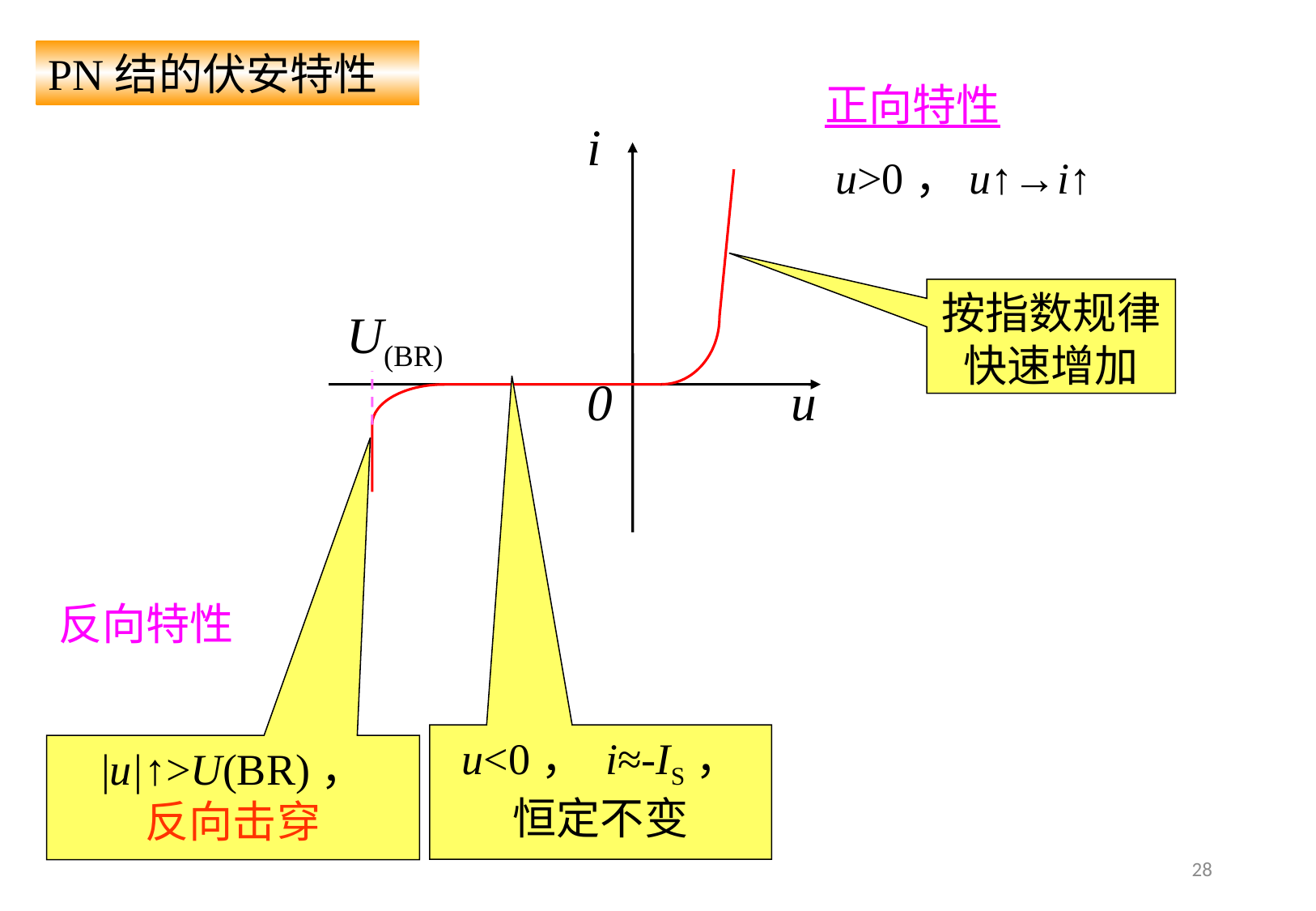

PN结的伏安特性
正向特性
i

U(BR)

0
u

u>0，u↑→i↑
按指数规律快速增加
反向特性
u<0， i≈-IS，
恒定不变
|u|↑>U(BR)，
反向击穿
28